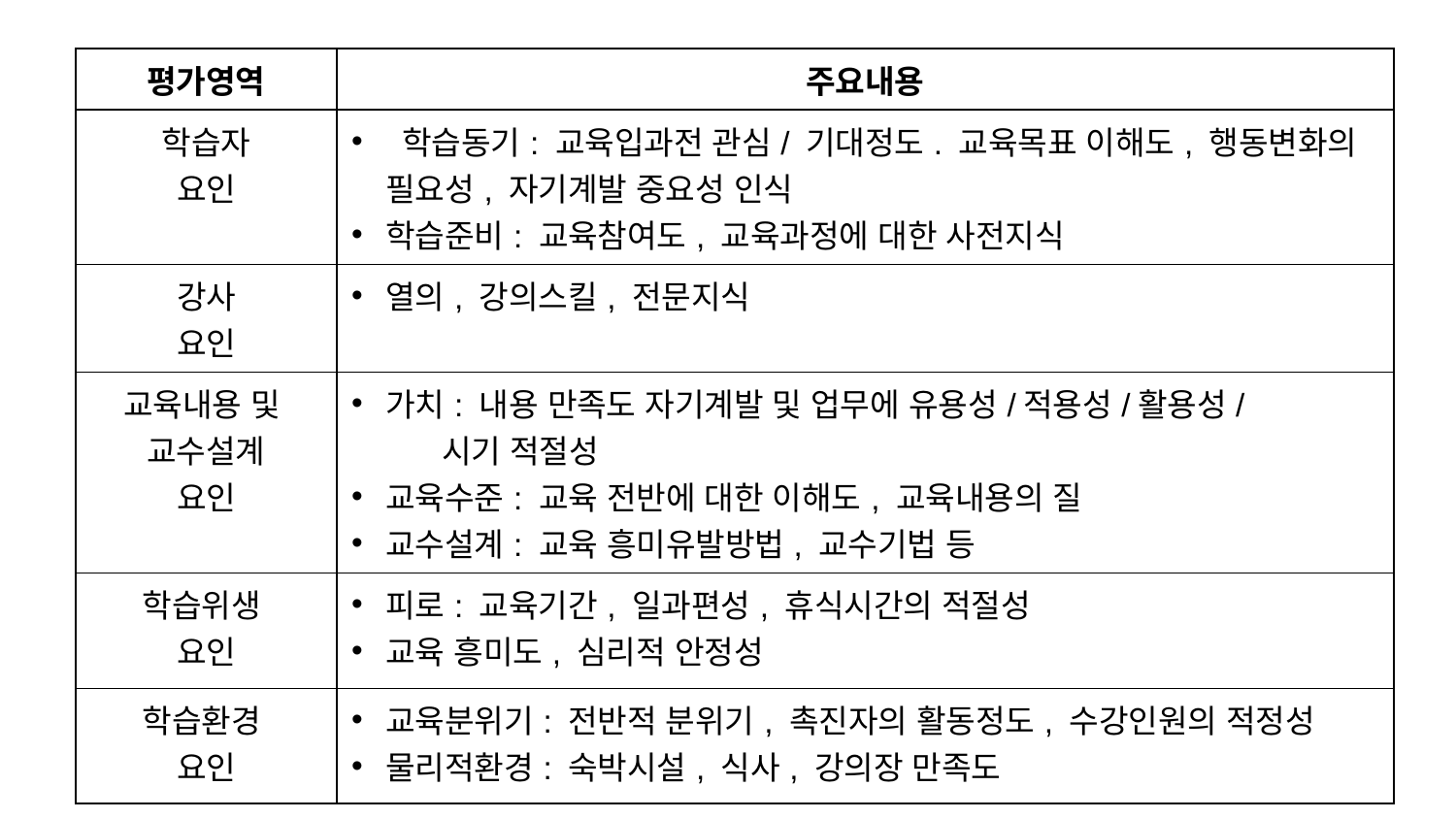

| 평가영역 | 주요내용 |
| --- | --- |
| 학습자 요인 | 학습동기: 교육입과전 관심/ 기대정도. 교육목표 이해도, 행동변화의 필요성, 자기계발 중요성 인식 학습준비: 교육참여도, 교육과정에 대한 사전지식 |
| 강사 요인 | 열의, 강의스킬, 전문지식 |
| 교육내용 및 교수설계 요인 | 가치: 내용 만족도 자기계발 및 업무에 유용성/적용성/활용성/ 시기 적절성 교육수준: 교육 전반에 대한 이해도, 교육내용의 질 교수설계: 교육 흥미유발방법, 교수기법 등 |
| 학습위생 요인 | 피로: 교육기간, 일과편성, 휴식시간의 적절성 교육 흥미도, 심리적 안정성 |
| 학습환경 요인 | 교육분위기: 전반적 분위기, 촉진자의 활동정도, 수강인원의 적정성 물리적환경: 숙박시설, 식사, 강의장 만족도 |